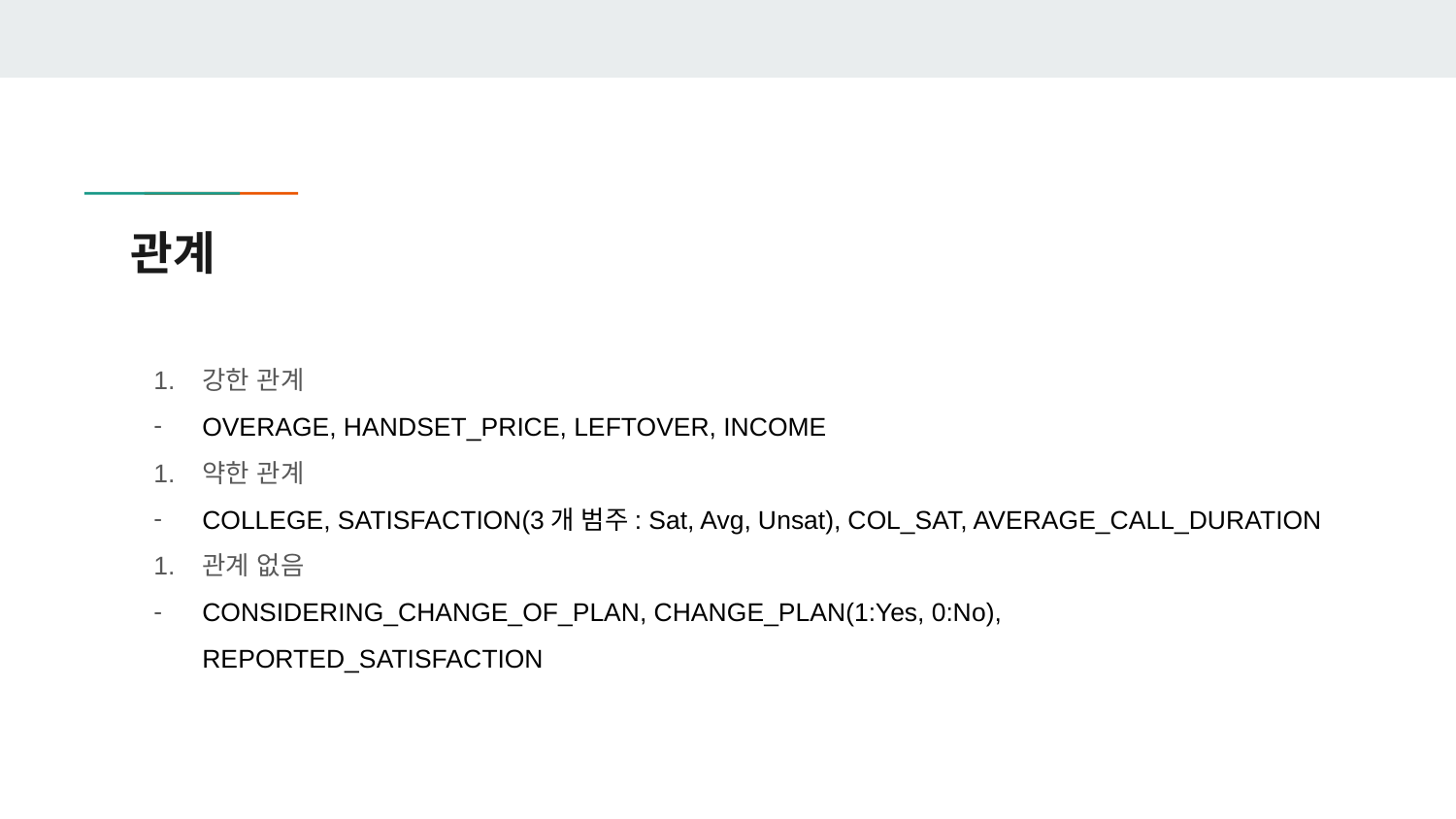

# 관계
강한 관계
OVERAGE, HANDSET_PRICE, LEFTOVER, INCOME
약한 관계
COLLEGE, SATISFACTION(3개 범주: Sat, Avg, Unsat), COL_SAT, AVERAGE_CALL_DURATION
관계 없음
CONSIDERING_CHANGE_OF_PLAN, CHANGE_PLAN(1:Yes, 0:No),  REPORTED_SATISFACTION